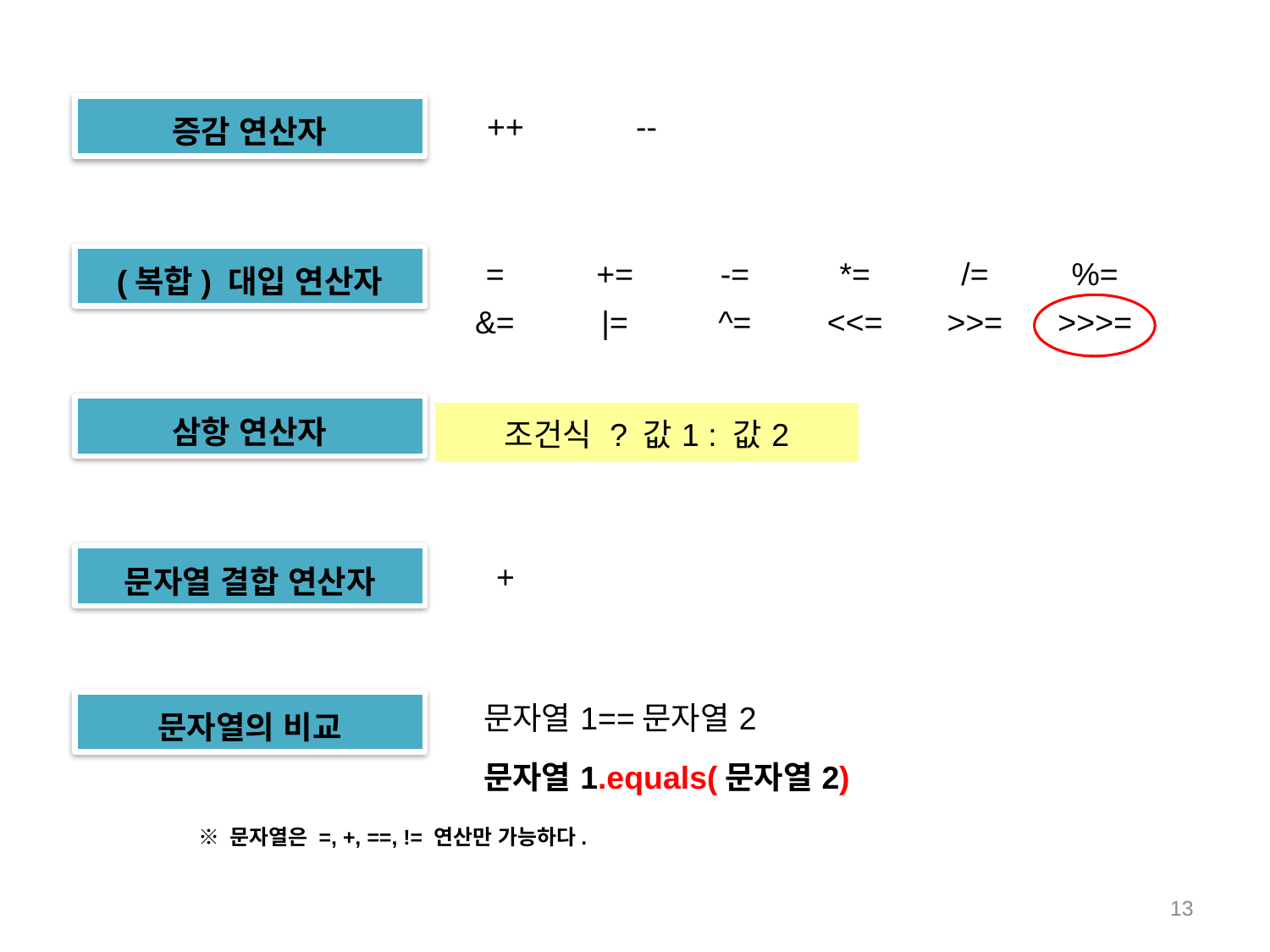

증감 연산자
| ++ | -- |  |
| --- | --- | --- |
(복합) 대입 연산자
| = | += | -= | \*= | /= | %= |
| --- | --- | --- | --- | --- | --- |
| &= | |= | ^= | <<= | >>= | >>>= |

삼항 연산자
| 조건식 ? 값1 : 값2 |
| --- |
문자열 결합 연산자
| + |  |  |
| --- | --- | --- |
| 문자열1==문자열2 |  |
| --- | --- |
| 문자열1.equals(문자열2) |  |
문자열의 비교
※ 문자열은 =, +, ==, != 연산만 가능하다.
13